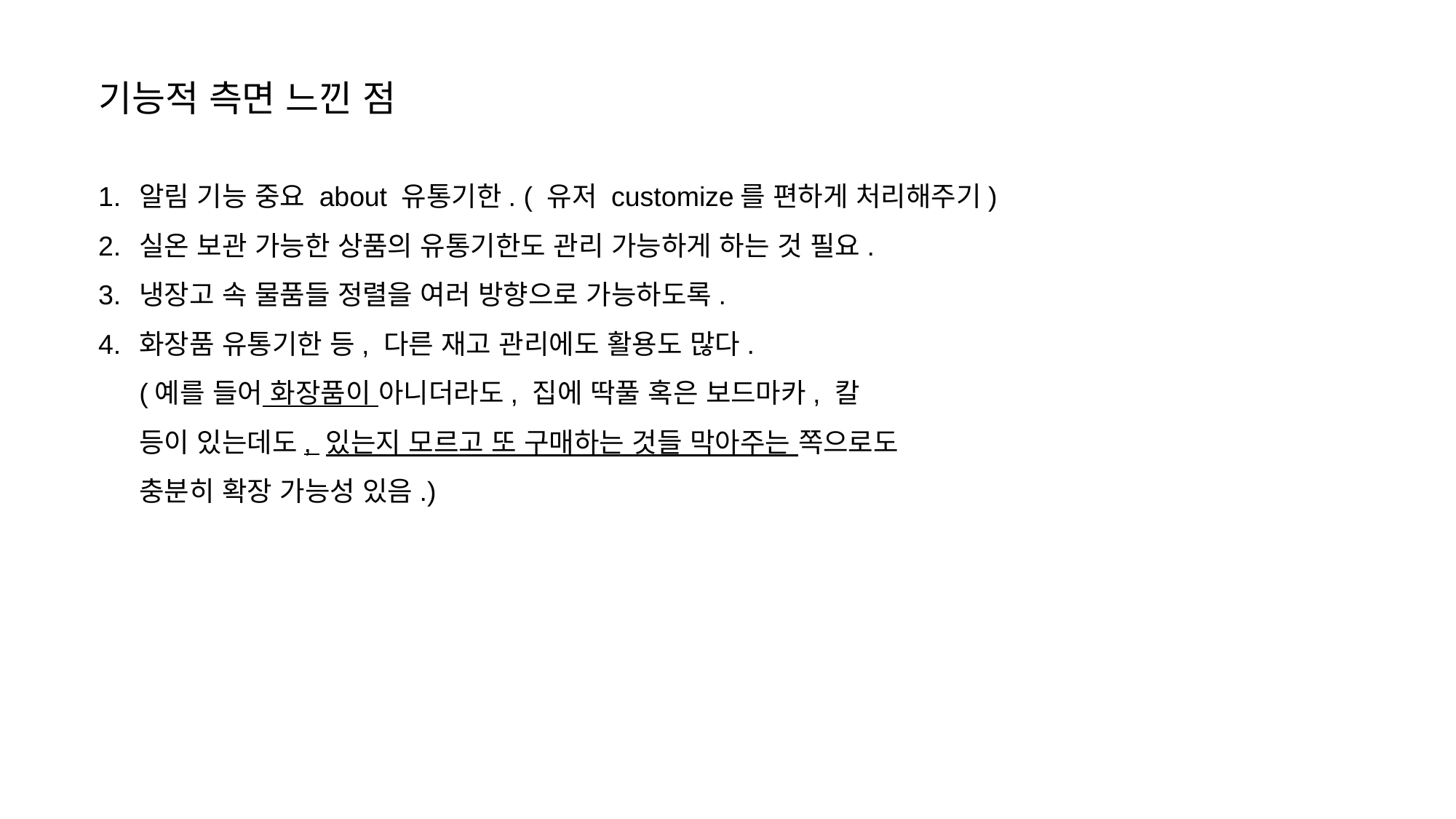

기능적 측면 느낀 점
알림 기능 중요 about 유통기한. ( 유저 customize를 편하게 처리해주기)
실온 보관 가능한 상품의 유통기한도 관리 가능하게 하는 것 필요.
냉장고 속 물품들 정렬을 여러 방향으로 가능하도록.
화장품 유통기한 등, 다른 재고 관리에도 활용도 많다.
(예를 들어 화장품이 아니더라도, 집에 딱풀 혹은 보드마카, 칼
등이 있는데도, 있는지 모르고 또 구매하는 것들 막아주는 쪽으로도
충분히 확장 가능성 있음.)